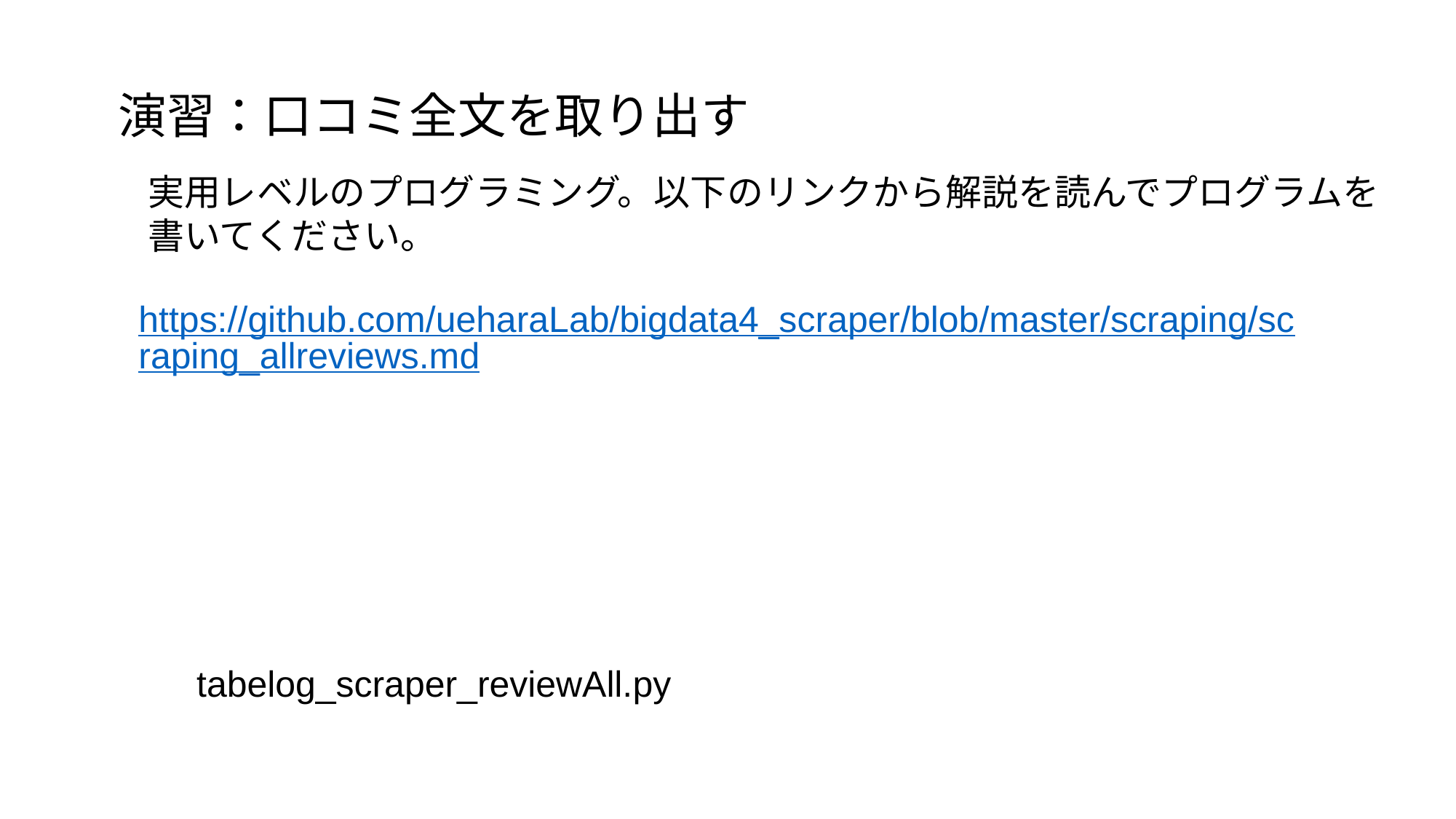

演習：口コミ全文を取り出す
実用レベルのプログラミング。以下のリンクから解説を読んでプログラムを
書いてください。
https://github.com/ueharaLab/bigdata4_scraper/blob/master/scraping/scraping_allreviews.md

tabelog_scraper_reviewAll.py